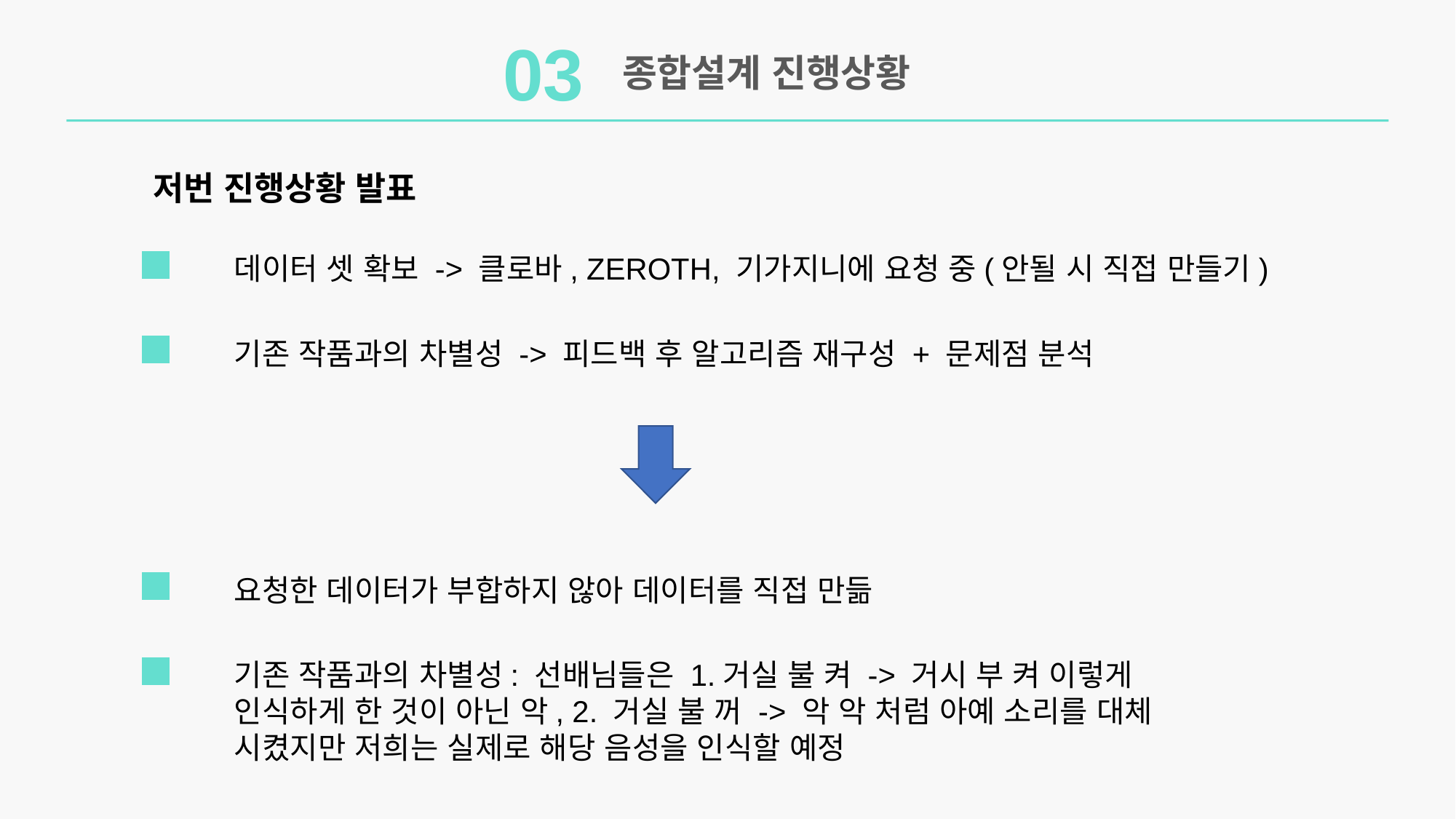

03
종합설계 진행상황

저번 진행상황 발표
데이터 셋 확보 -> 클로바, ZEROTH, 기가지니에 요청 중(안될 시 직접 만들기)

기존 작품과의 차별성 -> 피드백 후 알고리즘 재구성 + 문제점 분석

요청한 데이터가 부합하지 않아 데이터를 직접 만듦

기존 작품과의 차별성: 선배님들은 1.거실 불 켜 -> 거시 부 켜 이렇게 인식하게 한 것이 아닌 악, 2. 거실 불 꺼 -> 악 악 처럼 아예 소리를 대체 시켰지만 저희는 실제로 해당 음성을 인식할 예정